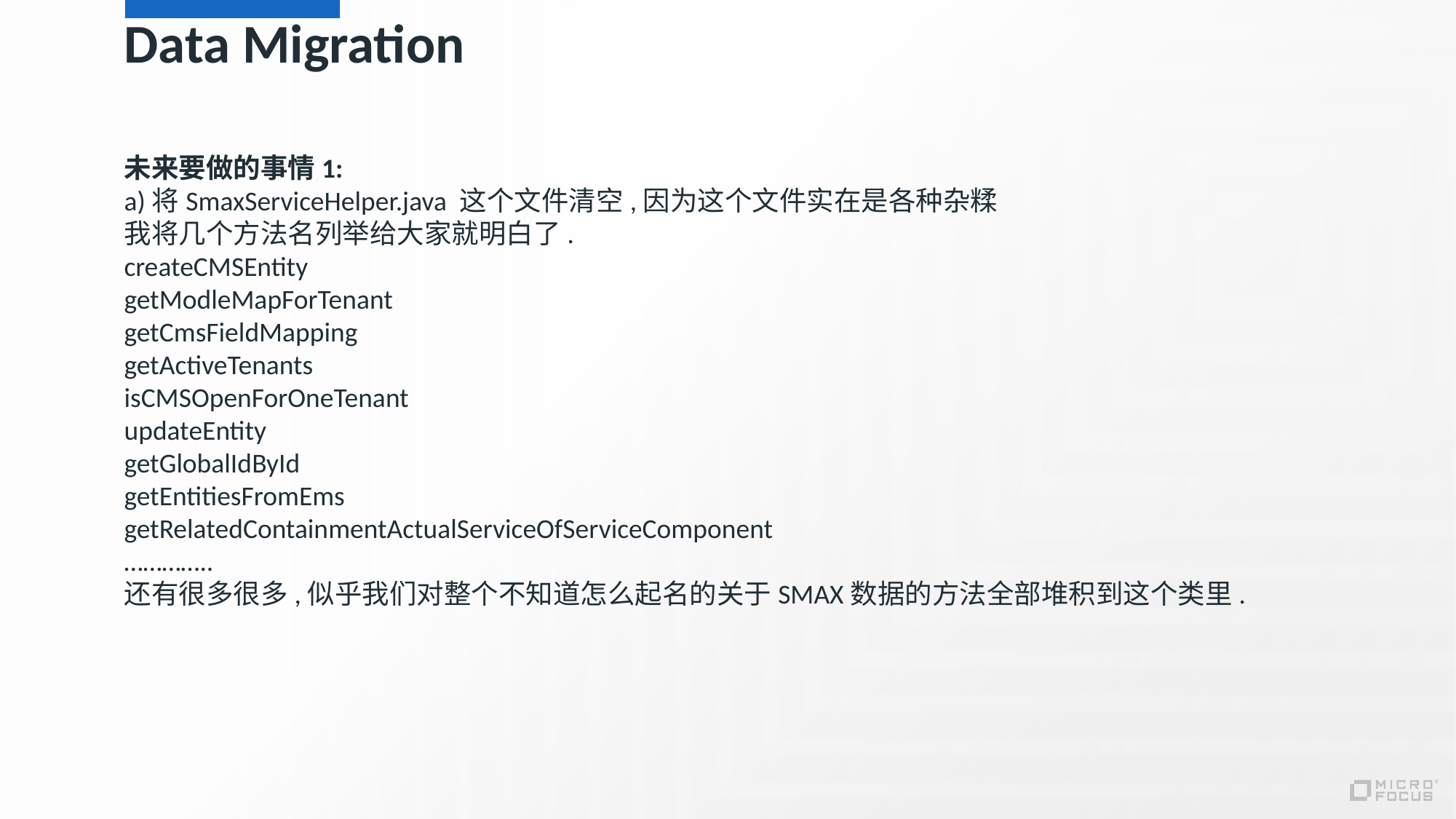

# Data Migration
未来要做的事情1:
a)将SmaxServiceHelper.java 这个文件清空,因为这个文件实在是各种杂糅
我将几个方法名列举给大家就明白了.
createCMSEntity
getModleMapForTenant
getCmsFieldMapping
getActiveTenants
isCMSOpenForOneTenant
updateEntity
getGlobalIdById
getEntitiesFromEms
getRelatedContainmentActualServiceOfServiceComponent
…………..
还有很多很多,似乎我们对整个不知道怎么起名的关于SMAX数据的方法全部堆积到这个类里.